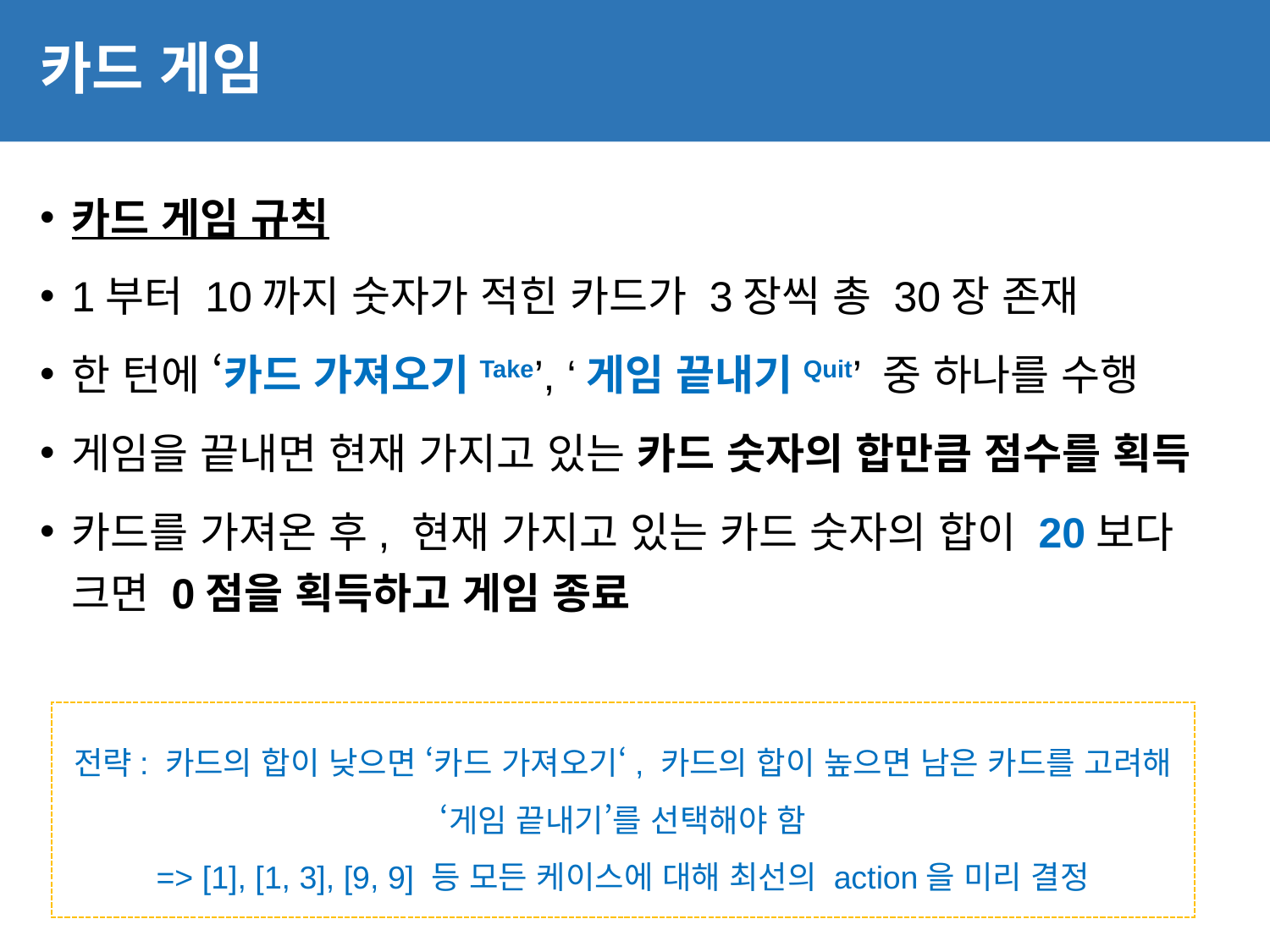

# 카드 게임
4
카드 게임 규칙
1부터 10까지 숫자가 적힌 카드가 3장씩 총 30장 존재
한 턴에 ‘카드 가져오기Take’, ‘게임 끝내기Quit’ 중 하나를 수행
게임을 끝내면 현재 가지고 있는 카드 숫자의 합만큼 점수를 획득
카드를 가져온 후, 현재 가지고 있는 카드 숫자의 합이 20보다 크면 0점을 획득하고 게임 종료

전략: 카드의 합이 낮으면 ‘카드 가져오기‘, 카드의 합이 높으면 남은 카드를 고려해 ‘게임 끝내기’를 선택해야 함
=> [1], [1, 3], [9, 9] 등 모든 케이스에 대해 최선의 action을 미리 결정